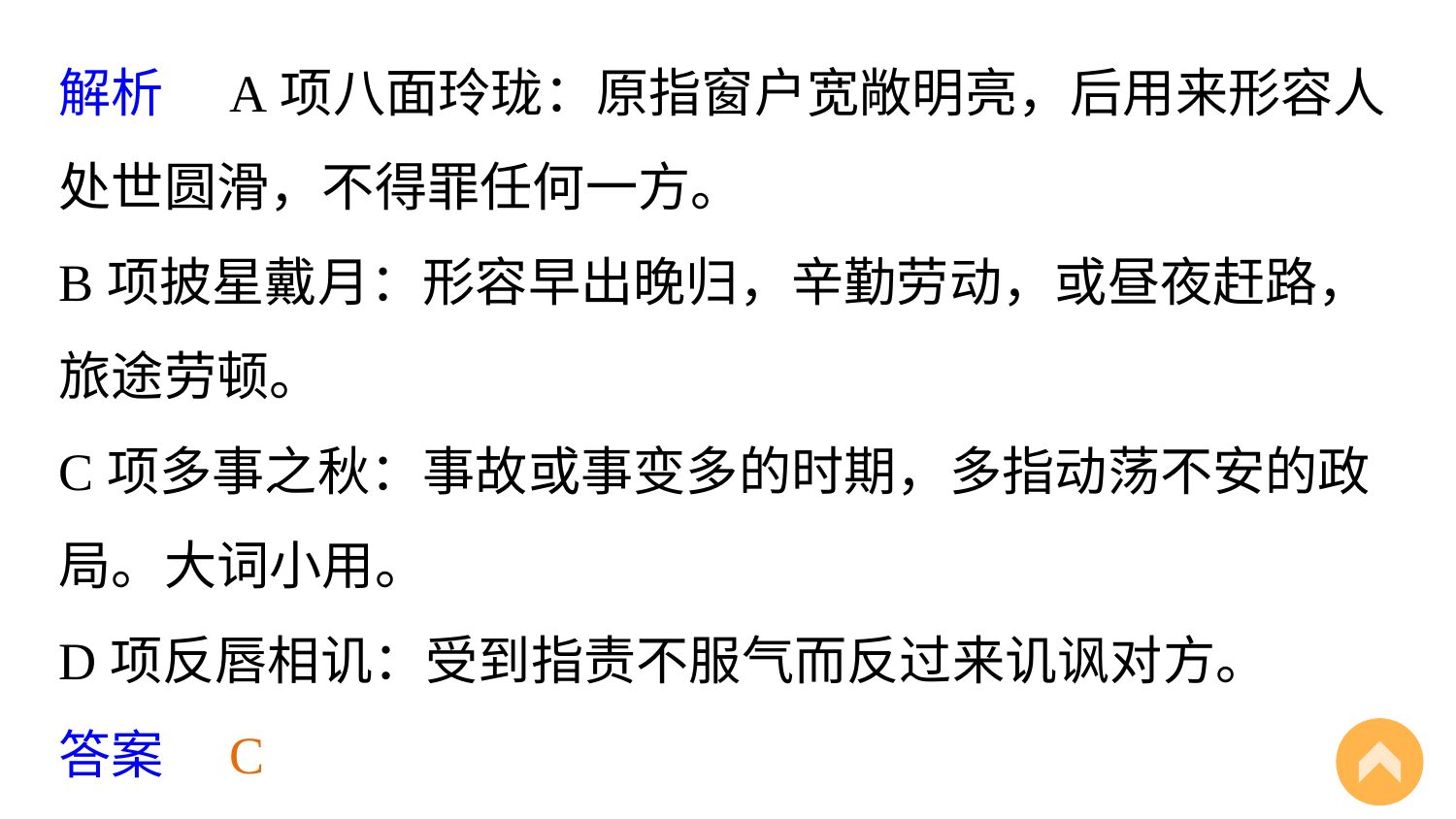

解析　A项八面玲珑：原指窗户宽敞明亮，后用来形容人处世圆滑，不得罪任何一方。
B项披星戴月：形容早出晚归，辛勤劳动，或昼夜赶路，旅途劳顿。
C项多事之秋：事故或事变多的时期，多指动荡不安的政局。大词小用。
D项反唇相讥：受到指责不服气而反过来讥讽对方。
答案　C